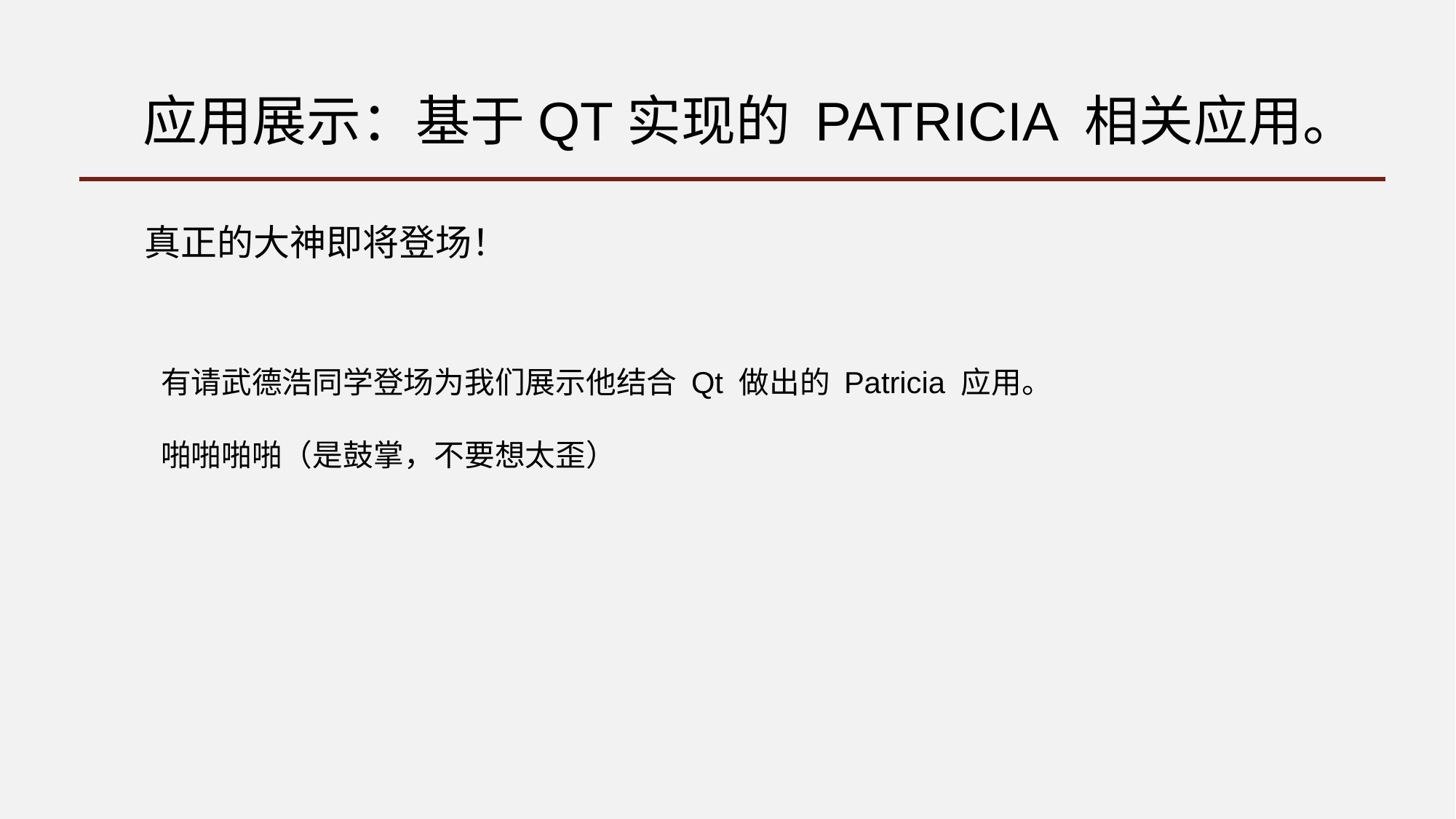

# 应用展示：基于Qt实现的 Patricia 相关应用。
真正的大神即将登场！

有请武德浩同学登场为我们展示他结合 Qt 做出的 Patricia 应用。
啪啪啪啪（是鼓掌，不要想太歪）